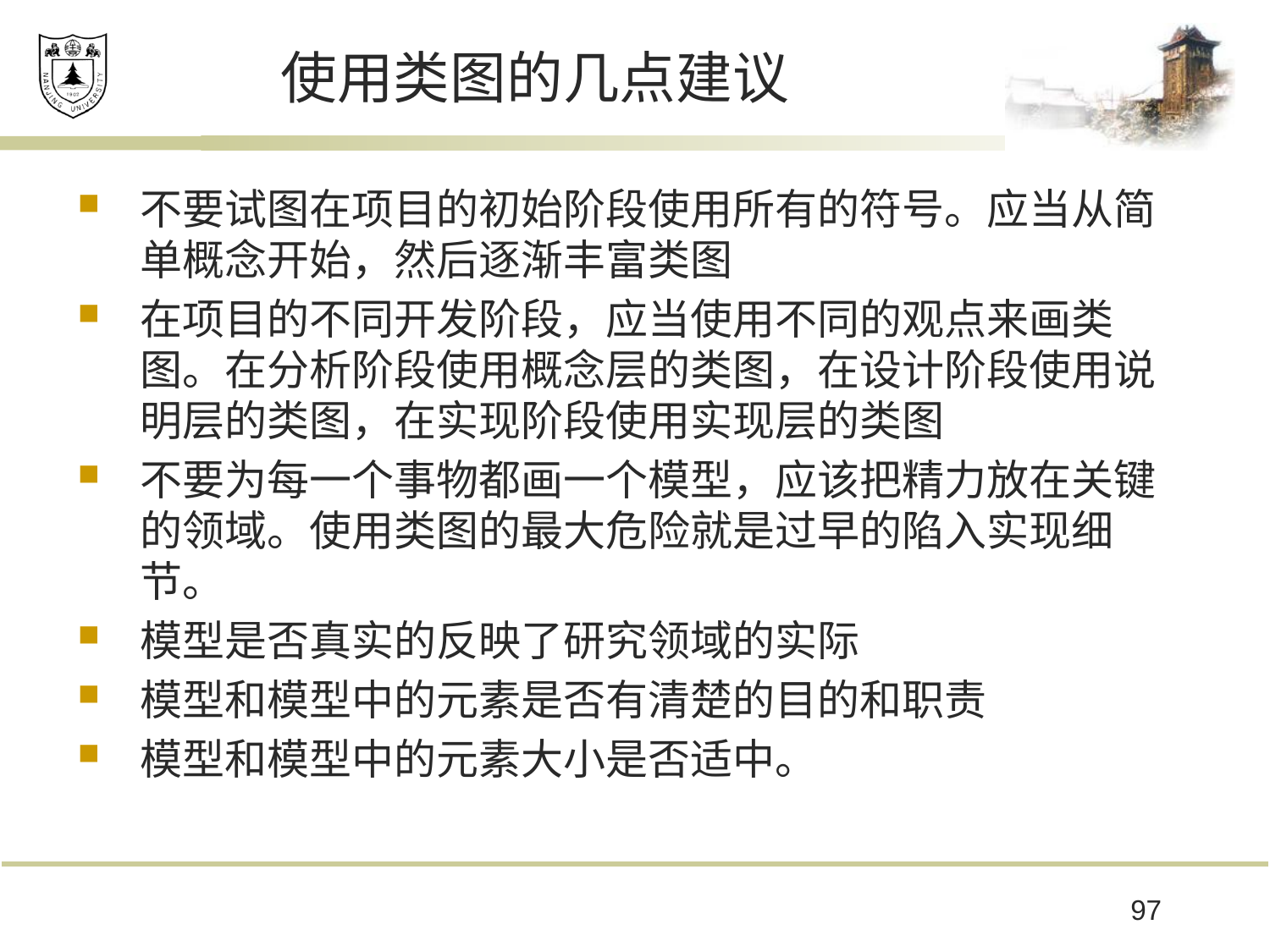

# 使用类图的几点建议
不要试图在项目的初始阶段使用所有的符号。应当从简单概念开始，然后逐渐丰富类图
在项目的不同开发阶段，应当使用不同的观点来画类图。在分析阶段使用概念层的类图，在设计阶段使用说明层的类图，在实现阶段使用实现层的类图
不要为每一个事物都画一个模型，应该把精力放在关键的领域。使用类图的最大危险就是过早的陷入实现细节。
模型是否真实的反映了研究领域的实际
模型和模型中的元素是否有清楚的目的和职责
模型和模型中的元素大小是否适中。
97